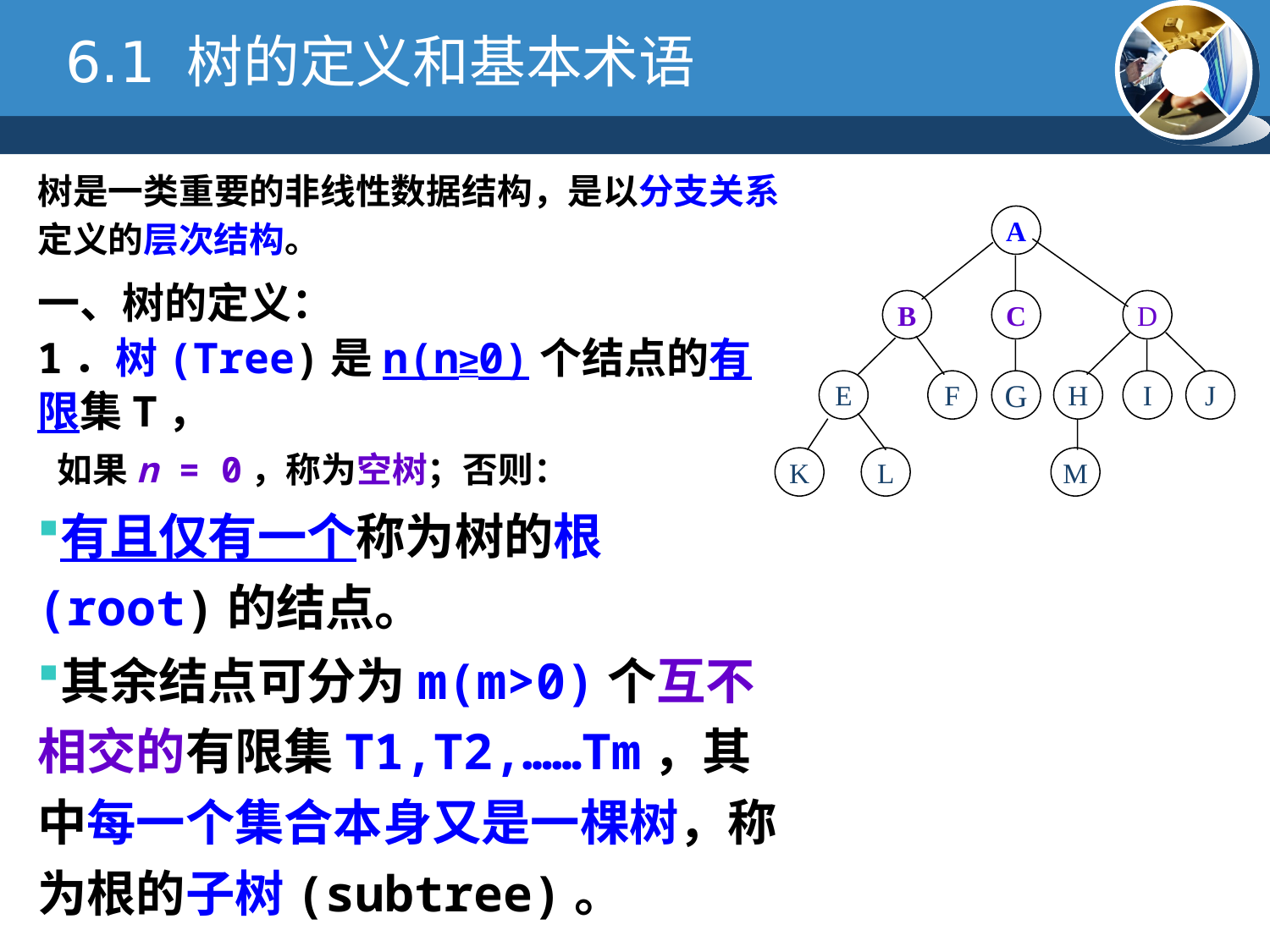

# 6.1 树的定义和基本术语
树是一类重要的非线性数据结构，是以分支关系定义的层次结构。
一、树的定义：
1．树(Tree)是n(n≥0)个结点的有限集T，
 如果n = 0，称为空树；否则：
有且仅有一个称为树的根(root)的结点。
其余结点可分为m(m>0)个互不相交的有限集T1,T2,……Tm，其中每一个集合本身又是一棵树，称为根的子树(subtree)。
A

B
C
D

E
F
G
H
I
J

K
L
M